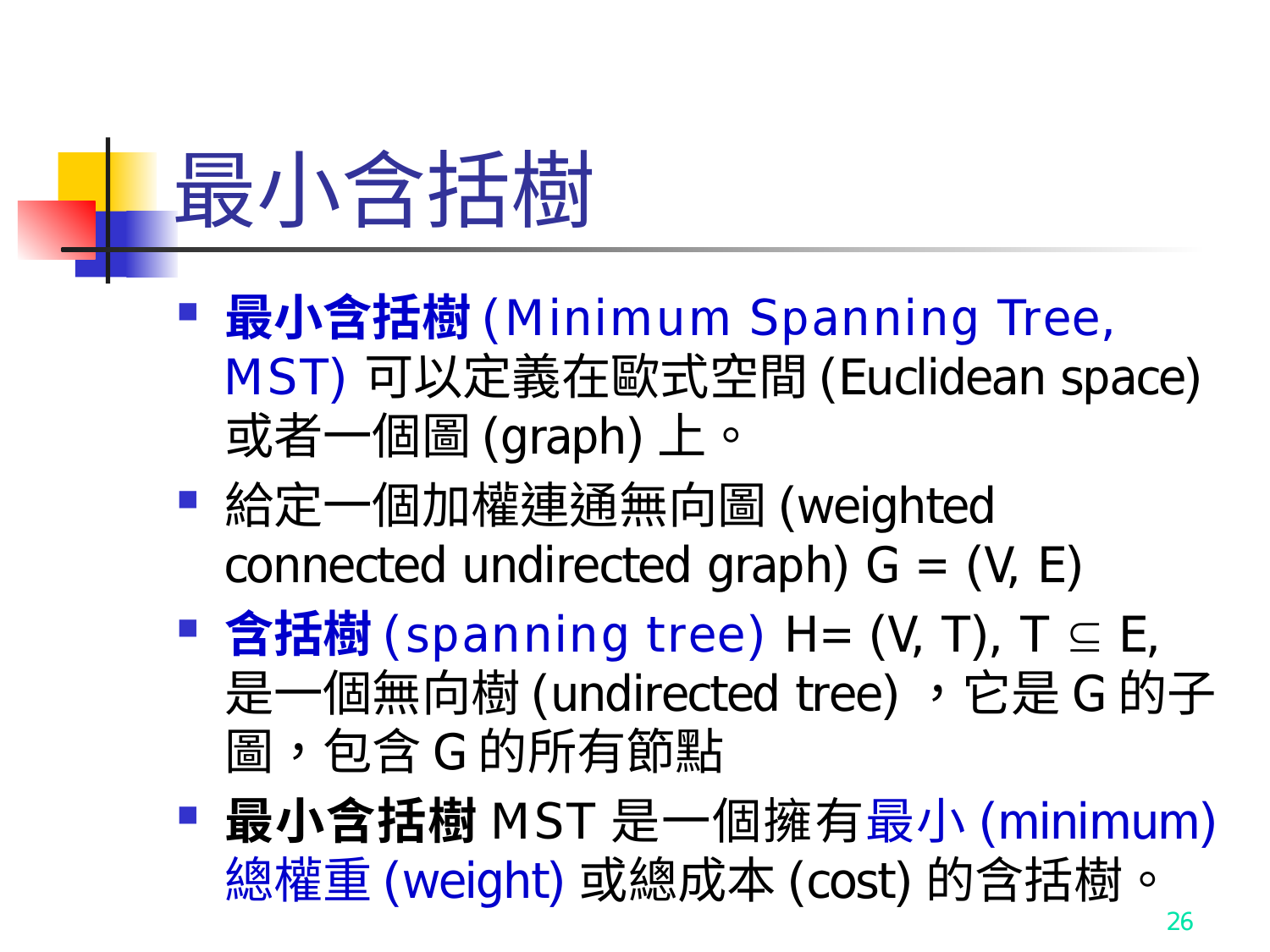

# 最小含括樹
最小含括樹(Minimum Spanning Tree, MST)可以定義在歐式空間(Euclidean space)或者一個圖(graph)上。
給定一個加權連通無向圖(weighted connected undirected graph) G = (V, E)
含括樹(spanning tree) H= (V, T), T ⊆ E, 是一個無向樹(undirected tree)，它是G的子圖，包含G的所有節點
最小含括樹MST是一個擁有最小(minimum)總權重(weight)或總成本(cost)的含括樹。
26